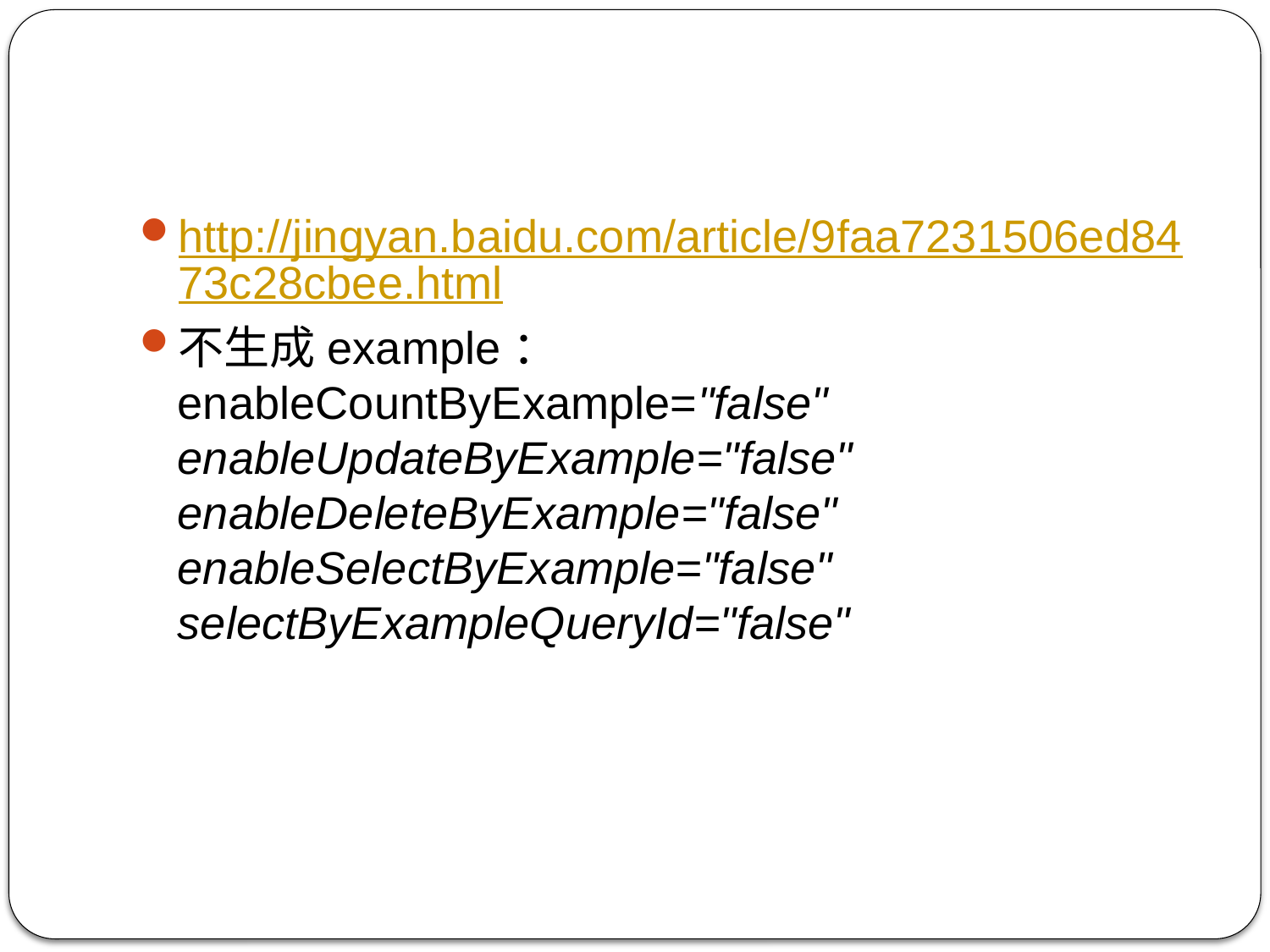

#
http://jingyan.baidu.com/article/9faa7231506ed8473c28cbee.html
不生成example： enableCountByExample="false" enableUpdateByExample="false" enableDeleteByExample="false" enableSelectByExample="false" selectByExampleQueryId="false"